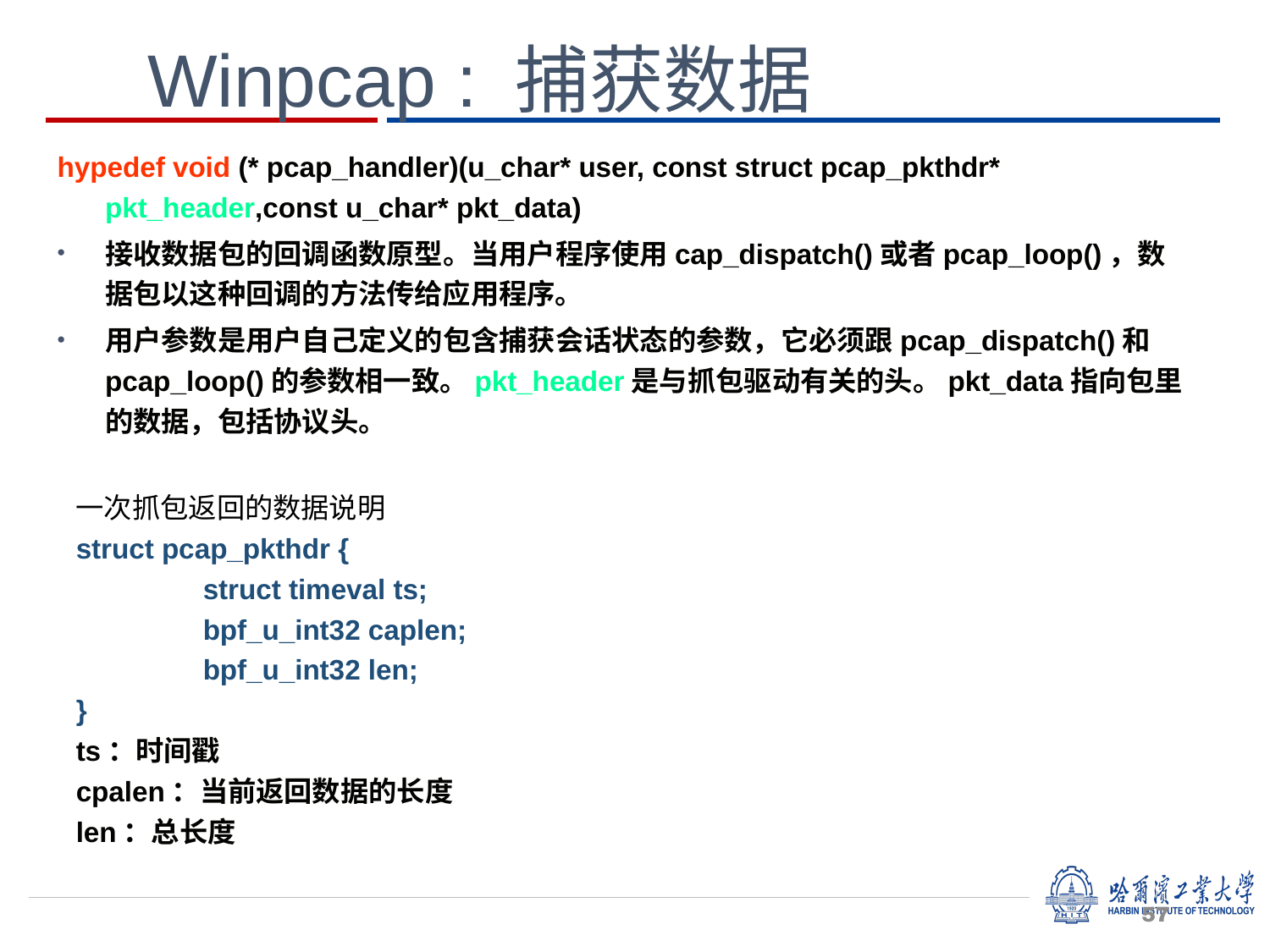

Winpcap : 捕获数据
hypedef void (* pcap_handler)(u_char* user, const struct pcap_pkthdr* pkt_header,const u_char* pkt_data)
接收数据包的回调函数原型。当用户程序使用cap_dispatch()或者pcap_loop()，数据包以这种回调的方法传给应用程序。
用户参数是用户自己定义的包含捕获会话状态的参数，它必须跟pcap_dispatch()和pcap_loop()的参数相一致。pkt_header是与抓包驱动有关的头。pkt_data指向包里的数据，包括协议头。
一次抓包返回的数据说明
struct pcap_pkthdr {
	struct timeval ts;
	bpf_u_int32 caplen;
	bpf_u_int32 len;
}
ts：时间戳
cpalen：当前返回数据的长度
len：总长度
57